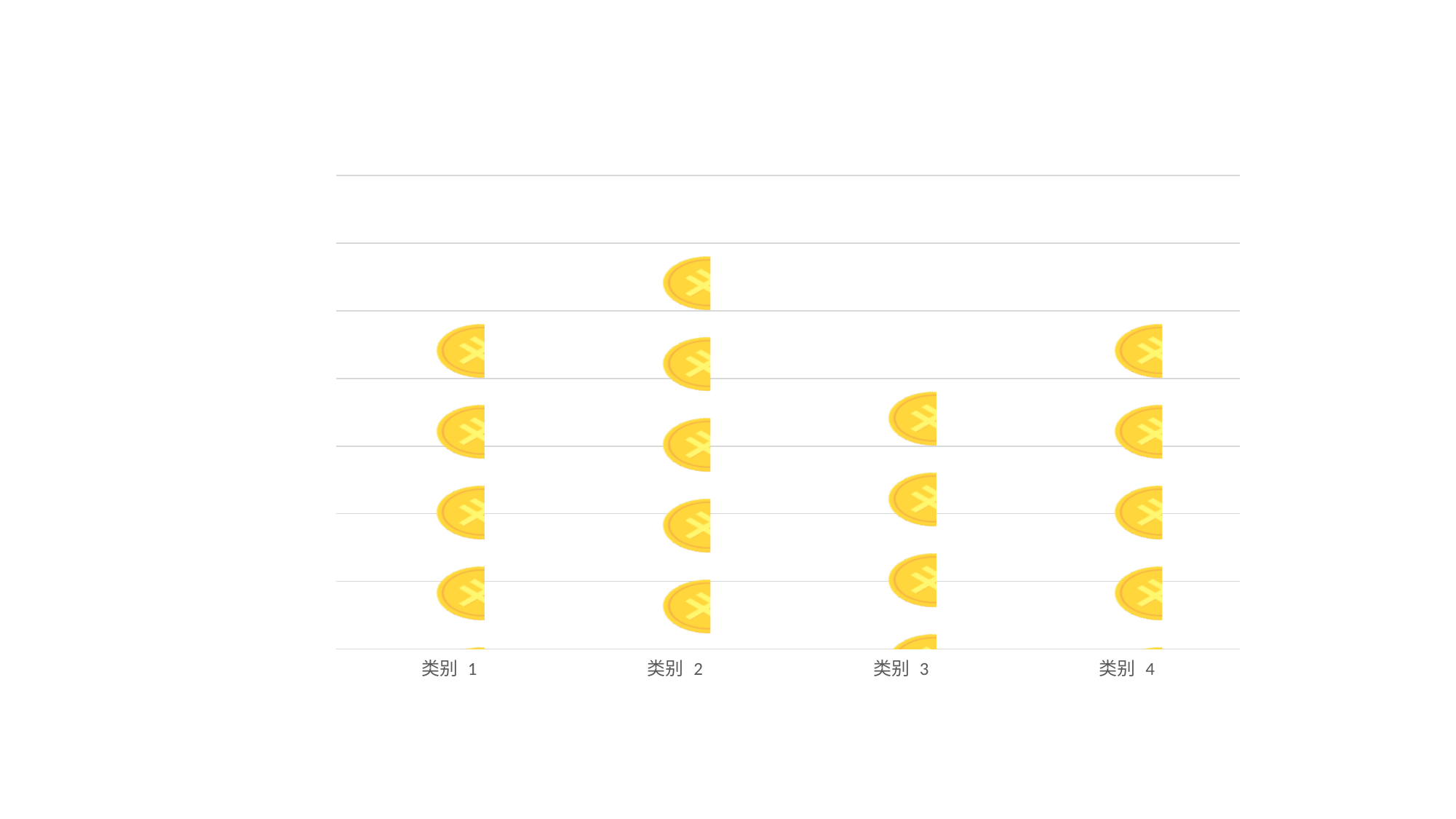

### Chart

| Category | 系列 1 |
|---|---|
| 类别 1 | 5.0 |
| 类别 2 | 6.0 |
| 类别 3 | 4.0 |
| 类别 4 | 5.0 |